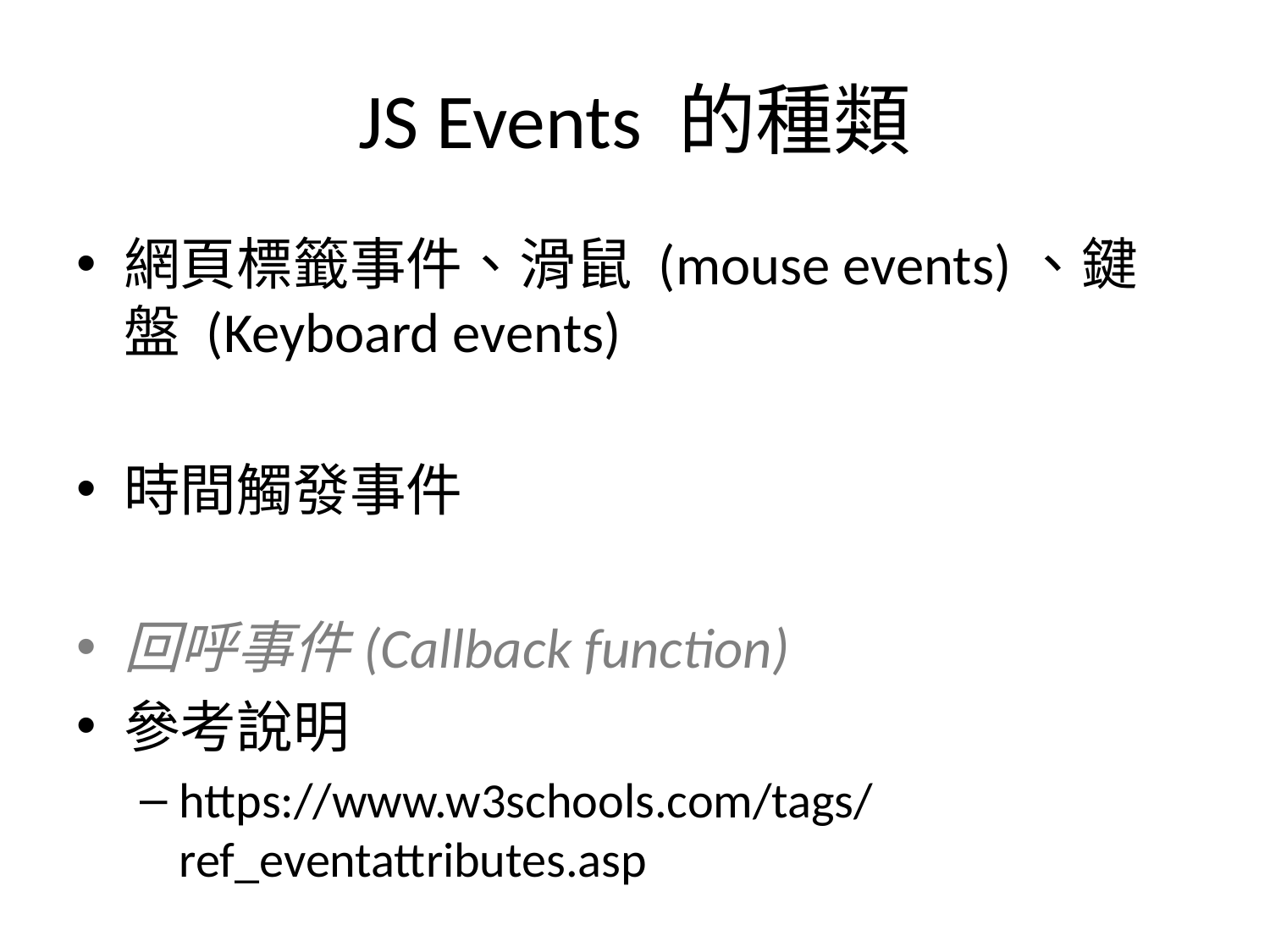

# JS Events 的種類
網頁標籤事件、滑鼠 (mouse events)、鍵盤 (Keyboard events)

時間觸發事件

回呼事件(Callback function)
參考說明
https://www.w3schools.com/tags/ref_eventattributes.asp